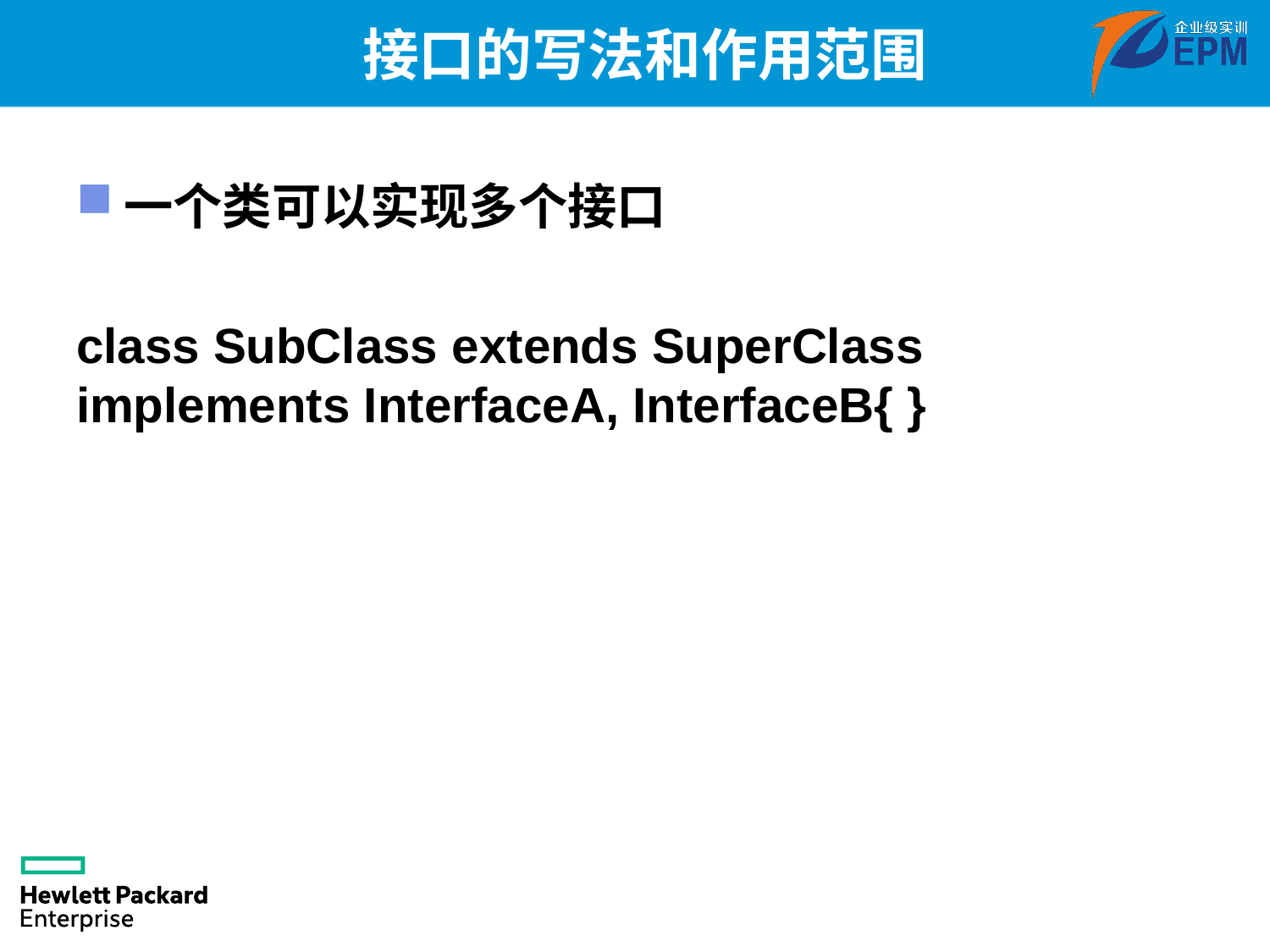

# 接口的写法和作用范围
一个类可以实现多个接口

class SubClass extends SuperClass implements InterfaceA, InterfaceB{ }